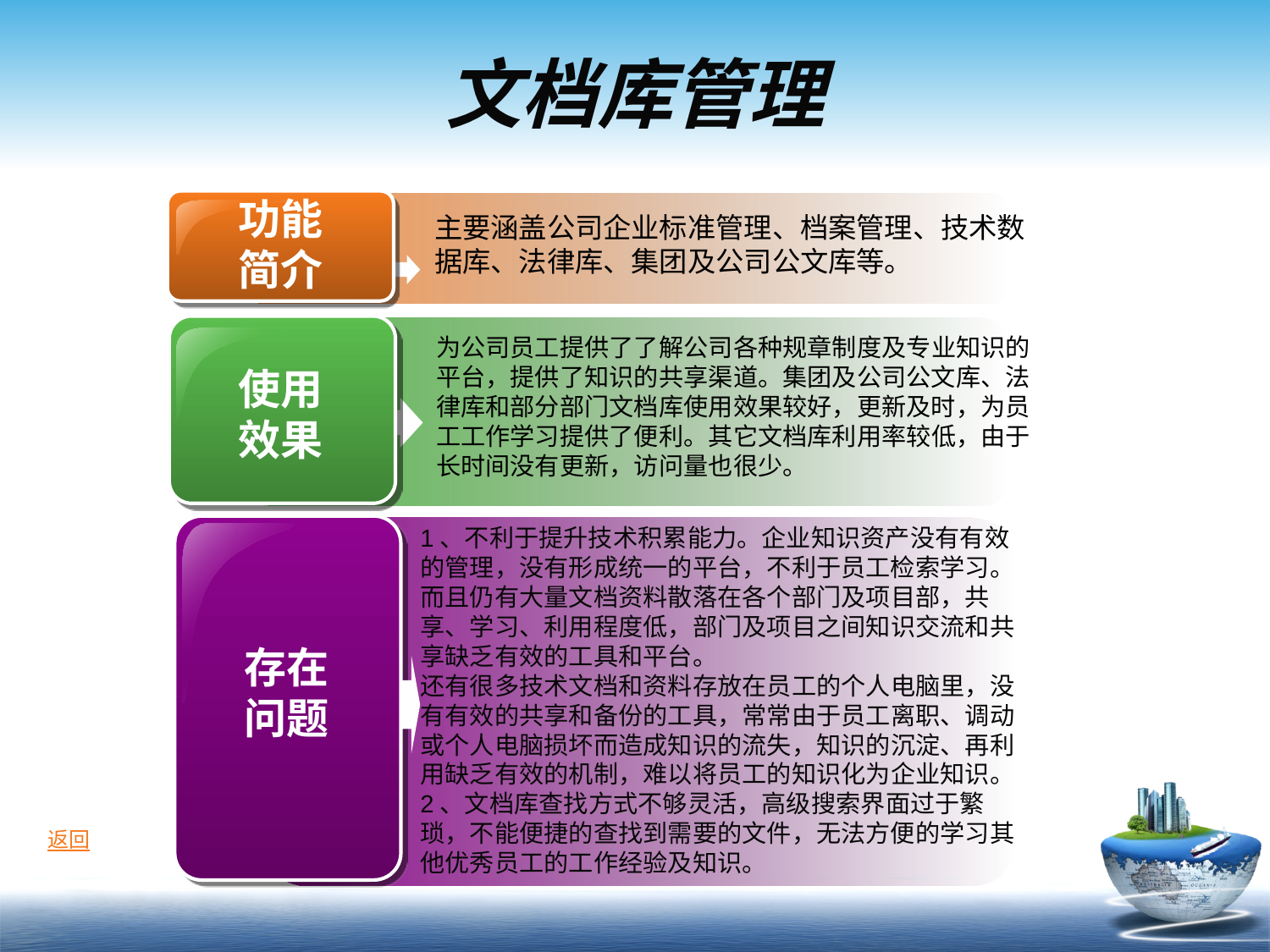

# 文档库管理
功能
简介

主要涵盖公司企业标准管理、档案管理、技术数据库、法律库、集团及公司公文库等。

使用
效果

为公司员工提供了了解公司各种规章制度及专业知识的平台，提供了知识的共享渠道。集团及公司公文库、法律库和部分部门文档库使用效果较好，更新及时，为员工工作学习提供了便利。其它文档库利用率较低，由于长时间没有更新，访问量也很少。

1、不利于提升技术积累能力。企业知识资产没有有效的管理，没有形成统一的平台，不利于员工检索学习。而且仍有大量文档资料散落在各个部门及项目部，共享、学习、利用程度低，部门及项目之间知识交流和共享缺乏有效的工具和平台。
还有很多技术文档和资料存放在员工的个人电脑里，没有有效的共享和备份的工具，常常由于员工离职、调动或个人电脑损坏而造成知识的流失，知识的沉淀、再利用缺乏有效的机制，难以将员工的知识化为企业知识。
2、文档库查找方式不够灵活，高级搜索界面过于繁琐，不能便捷的查找到需要的文件，无法方便的学习其他优秀员工的工作经验及知识。

存在
问题

返回